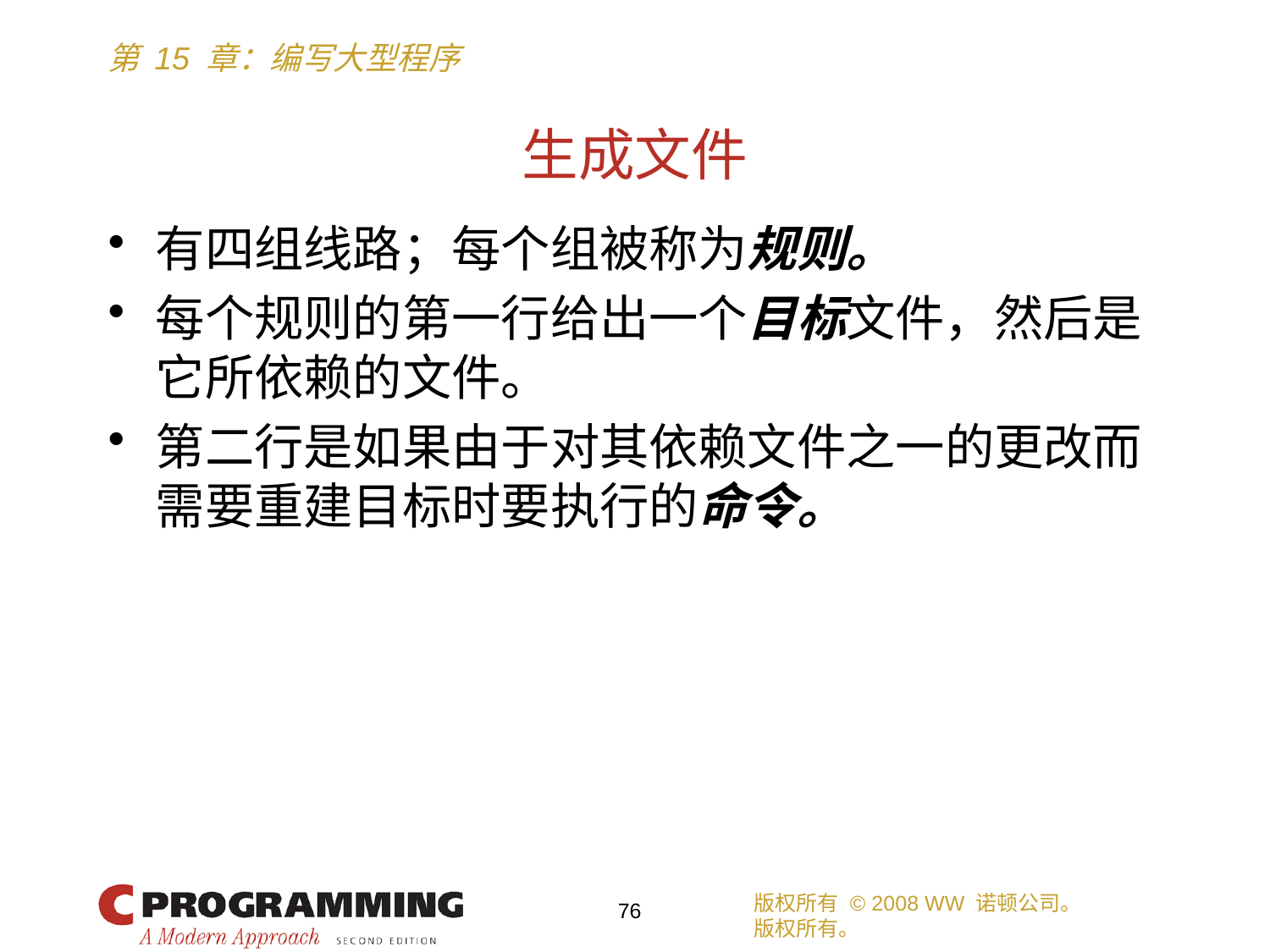

# 生成文件
有四组线路；每个组被称为规则。
每个规则的第一行给出一个目标文件，然后是它所依赖的文件。
第二行是如果由于对其依赖文件之一的更改而需要重建目标时要执行的命令。
版权所有 © 2008 WW 诺顿公司。
版权所有。
76